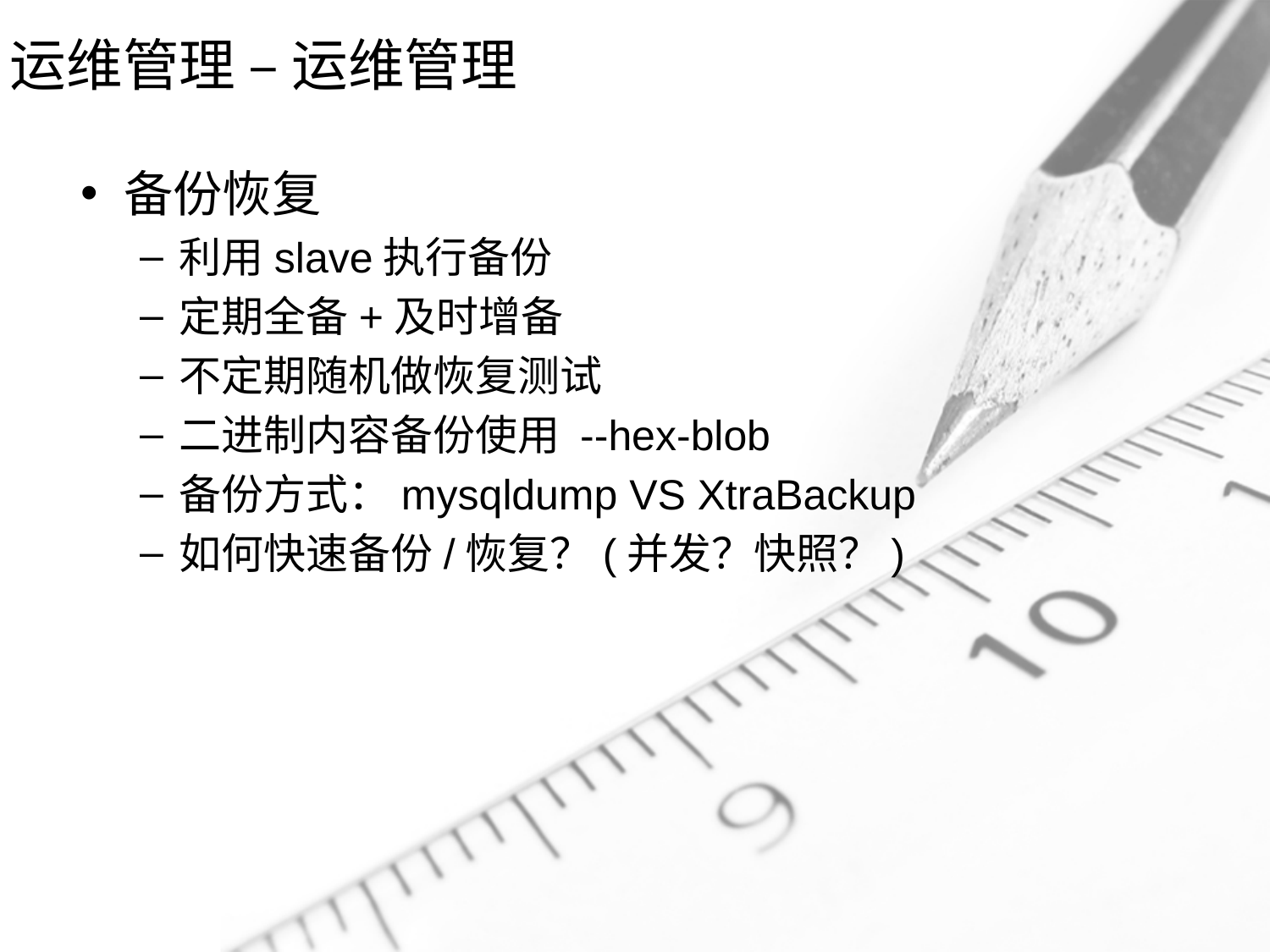

# 运维管理 – 运维管理
备份恢复
利用slave执行备份
定期全备+及时增备
不定期随机做恢复测试
二进制内容备份使用 --hex-blob
备份方式：mysqldump VS XtraBackup
如何快速备份/恢复？(并发？快照？)